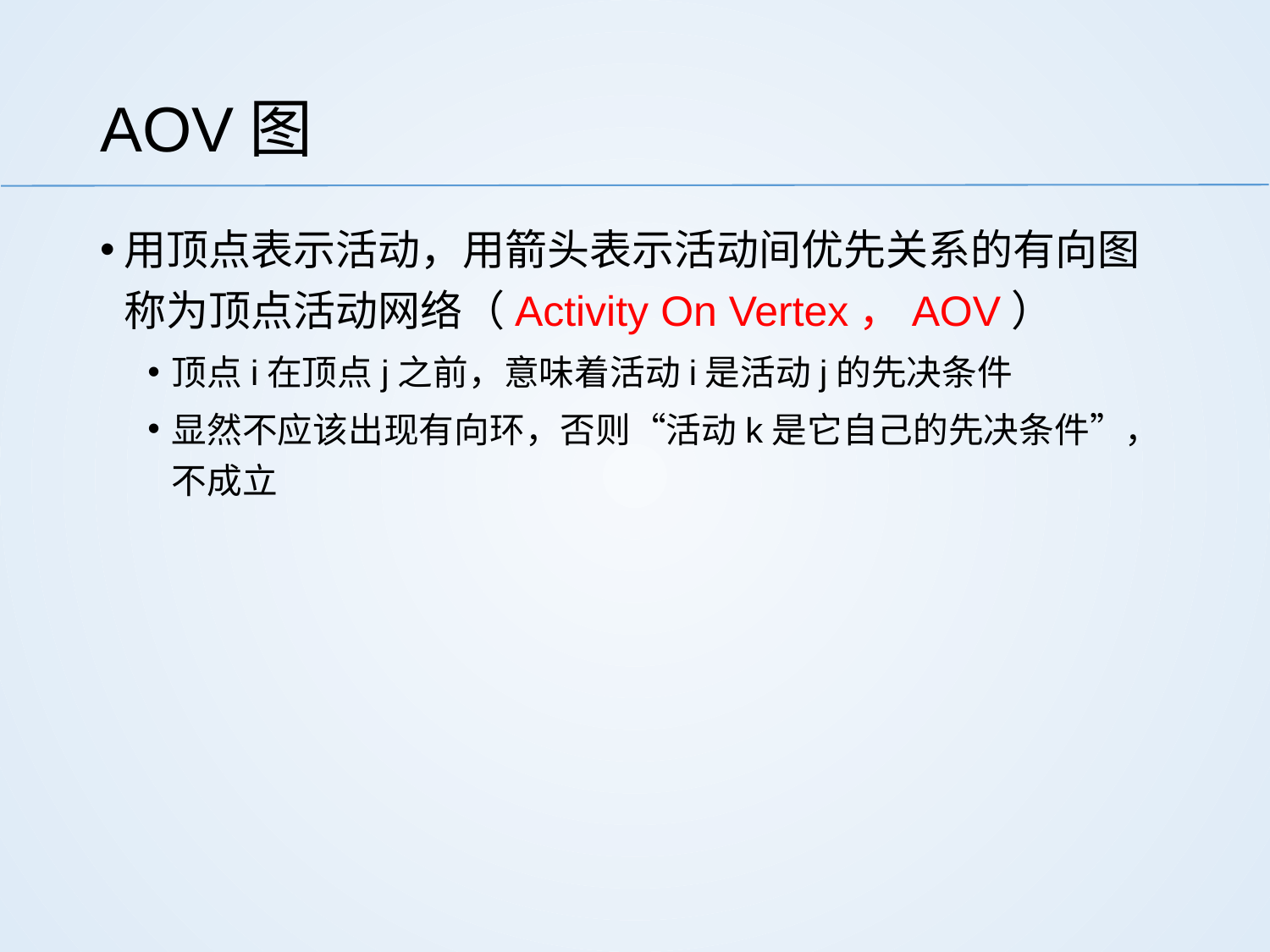

# AOV图
用顶点表示活动，用箭头表示活动间优先关系的有向图称为顶点活动网络（Activity On Vertex，AOV）
顶点i在顶点j之前，意味着活动i是活动j的先决条件
显然不应该出现有向环，否则“活动k是它自己的先决条件”，不成立
22